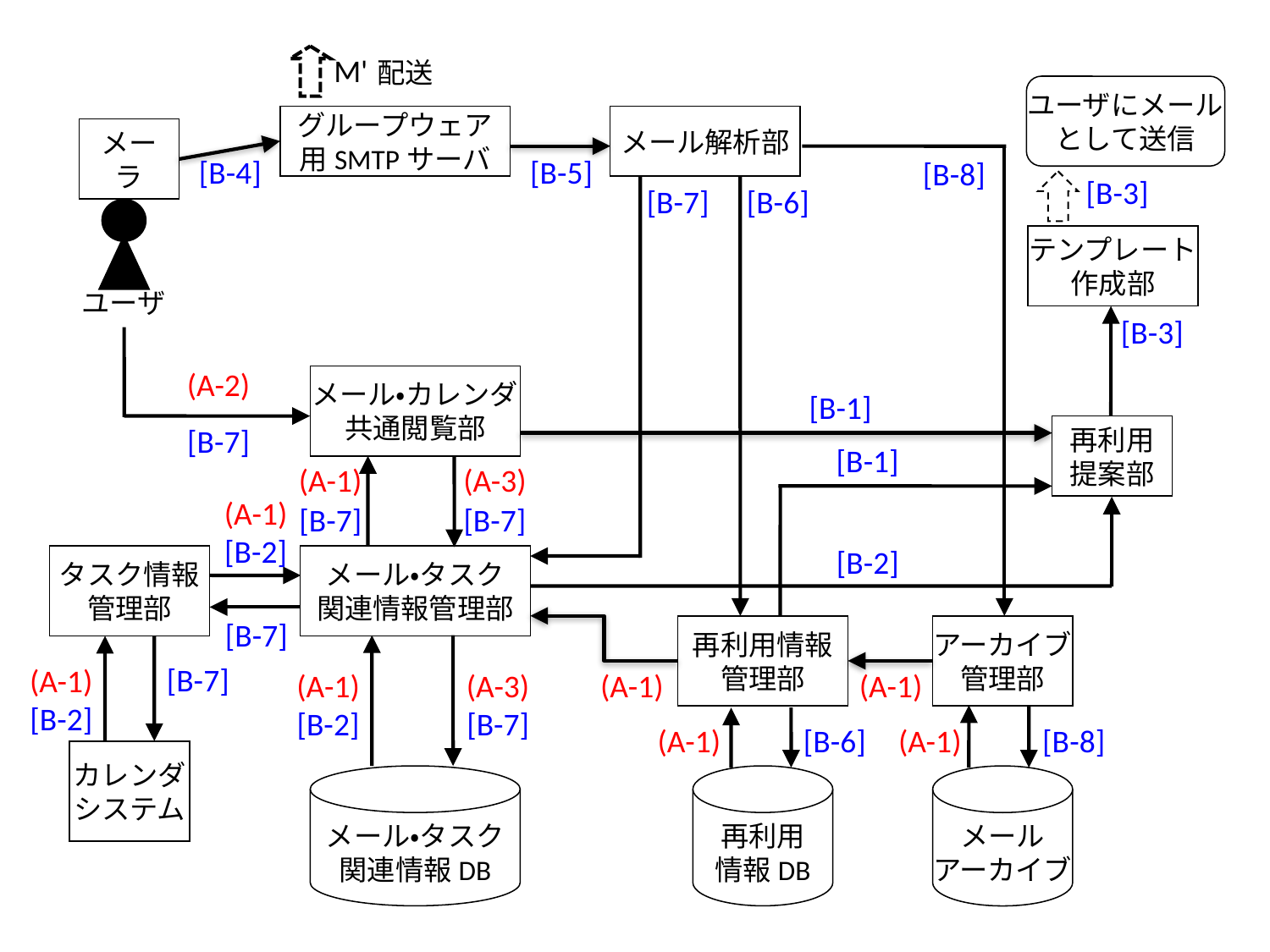

M'
配送

ユーザにメール
として送信
グループウェア
用SMTPサーバ
メール解析部
メーラ

[B-4]
[B-5]

[B-8]
[B-3]

[B-7]
[B-6]

テンプレート
作成部
ユーザ
[B-3]

(A-2)
メール・カレンダ
共通閲覧部
[B-1]
[B-7]

再利用
提案部
[B-1]
(A-1)
(A-3)

(A-1)
[B-2]
[B-7]
[B-7]

[B-2]
タスク情報
管理部
メール・タスク
関連情報管理部

[B-7]
再利用情報
管理部
アーカイブ
管理部

[B-7]
(A-1)
[B-2]
(A-1)
[B-2]
(A-3)
[B-7]
(A-1)
(A-1)

[B-6]
(A-1)
(A-1)
[B-8]
カレンダ
システム
メール
アーカイブ
メール・タスク
関連情報DB
再利用
情報DB